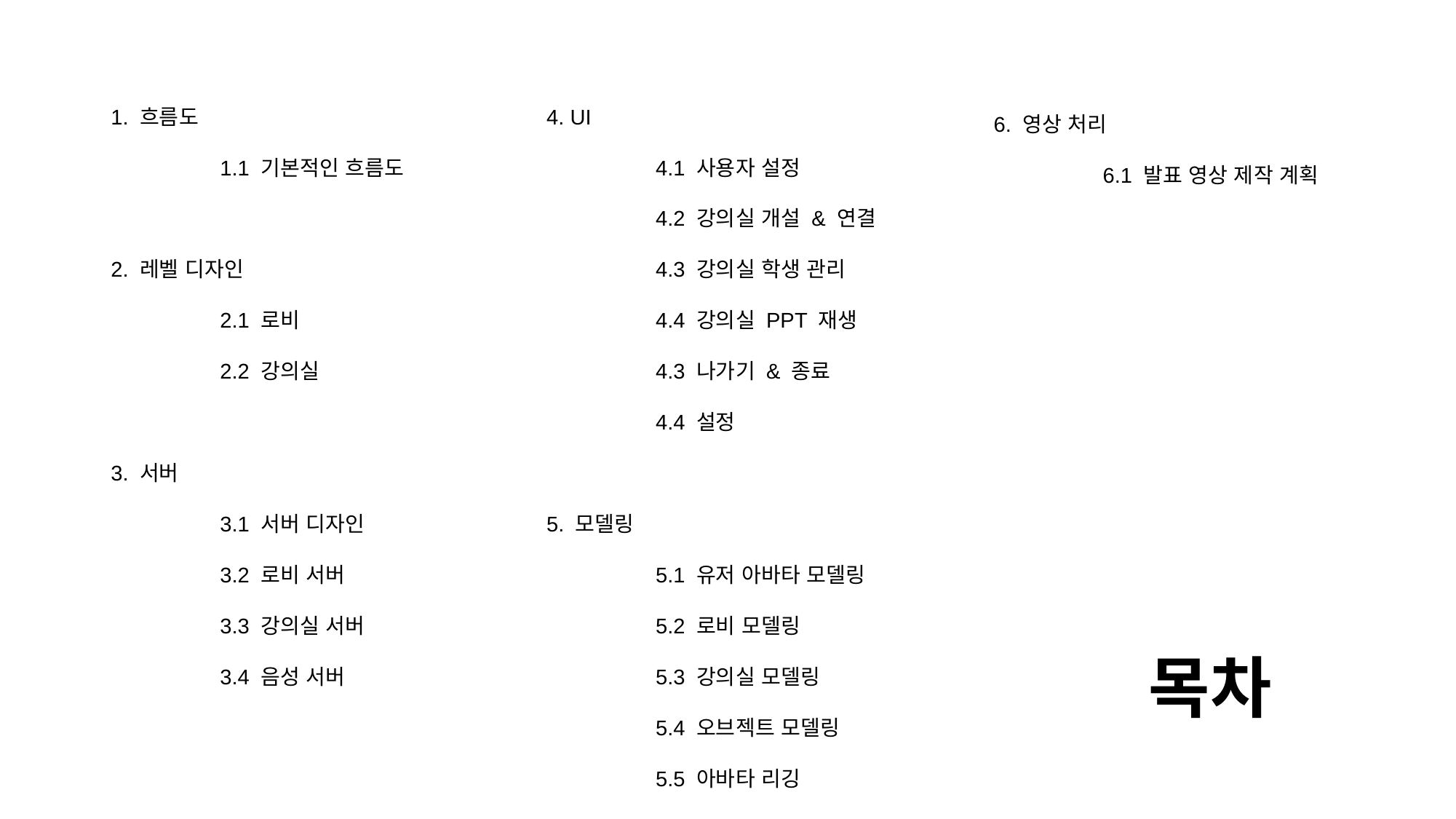

1. 흐름도
	1.1 기본적인 흐름도

2. 레벨 디자인
	2.1 로비
	2.2 강의실

3. 서버
	3.1 서버 디자인
	3.2 로비 서버
	3.3 강의실 서버
	3.4 음성 서버
4. UI
	4.1 사용자 설정
	4.2 강의실 개설 & 연결
	4.3 강의실 학생 관리
	4.4 강의실 PPT 재생
	4.3 나가기 & 종료
	4.4 설정

5. 모델링
	5.1 유저 아바타 모델링
	5.2 로비 모델링
	5.3 강의실 모델링
	5.4 오브젝트 모델링
	5.5 아바타 리깅
6. 영상 처리
	6.1 발표 영상 제작 계획
목차